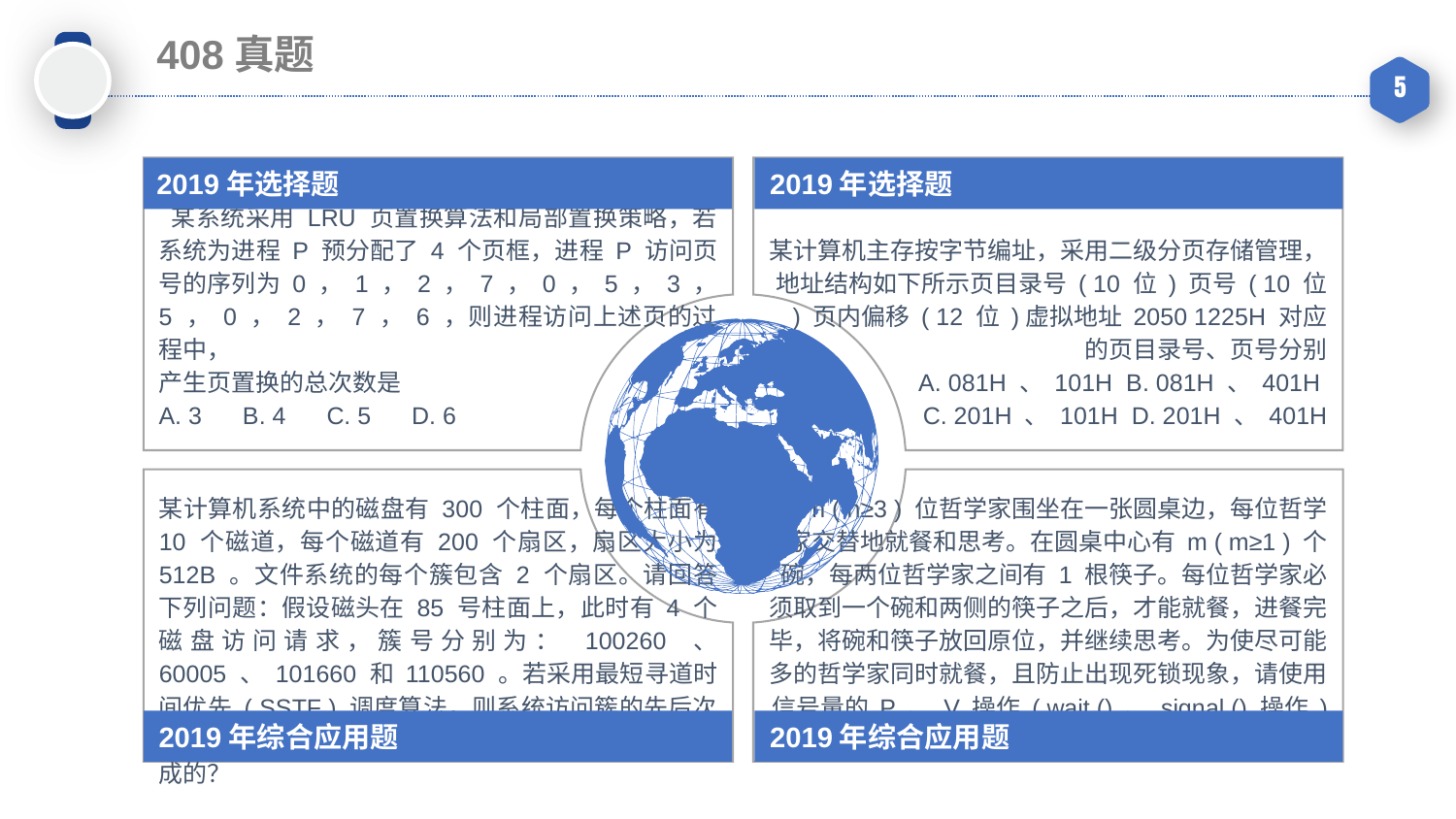

408真题
 某系统采用 LRU 页置换算法和局部置换策略，若系统为进程 P 预分配了 4 个页框，进程 P 访问页号的序列为 0 ， 1 ， 2 ， 7 ， 0 ， 5 ， 3 ， 5 ， 0 ， 2 ， 7 ， 6 ，则进程访问上述页的过程中，
产生页置换的总次数是
A. 3      B. 4      C. 5      D. 6
2019年选择题
某计算机主存按字节编址，采用二级分页存储管理，地址结构如下所示页目录号 ( 10 位 ) 页号 ( 10 位 ) 页内偏移 ( 12 位 )虚拟地址 2050 1225H 对应的页目录号、页号分别
A. 081H 、 101H  B. 081H 、 401H
C. 201H 、 101H  D. 201H 、 401H
2019年选择题

某计算机系统中的磁盘有 300 个柱面，每个柱面有 10 个磁道，每个磁道有 200 个扇区，扇区大小为 512B 。文件系统的每个簇包含 2 个扇区。请回答下列问题：假设磁头在 85 号柱面上，此时有 4 个磁盘访问请求，簇号分别为： 100260 、 60005 、 101660 和 110560 。若采用最短寻道时间优先 ( SSTF ) 调度算法，则系统访问簇的先后次序是什么？地址的过程是由 I/O 系统的什么程序完成的？
有 n ( n≥3 ) 位哲学家围坐在一张圆桌边，每位哲学家交替地就餐和思考。在圆桌中心有 m ( m≥1 ) 个碗，每两位哲学家之间有 1 根筷子。每位哲学家必须取到一个碗和两侧的筷子之后，才能就餐，进餐完毕，将碗和筷子放回原位，并继续思考。为使尽可能多的哲学家同时就餐，且防止出现死锁现象，请使用信号量的 P 、 V 操作 ( wait () 、 signal () 操作 )
2019年综合应用题
2019年综合应用题